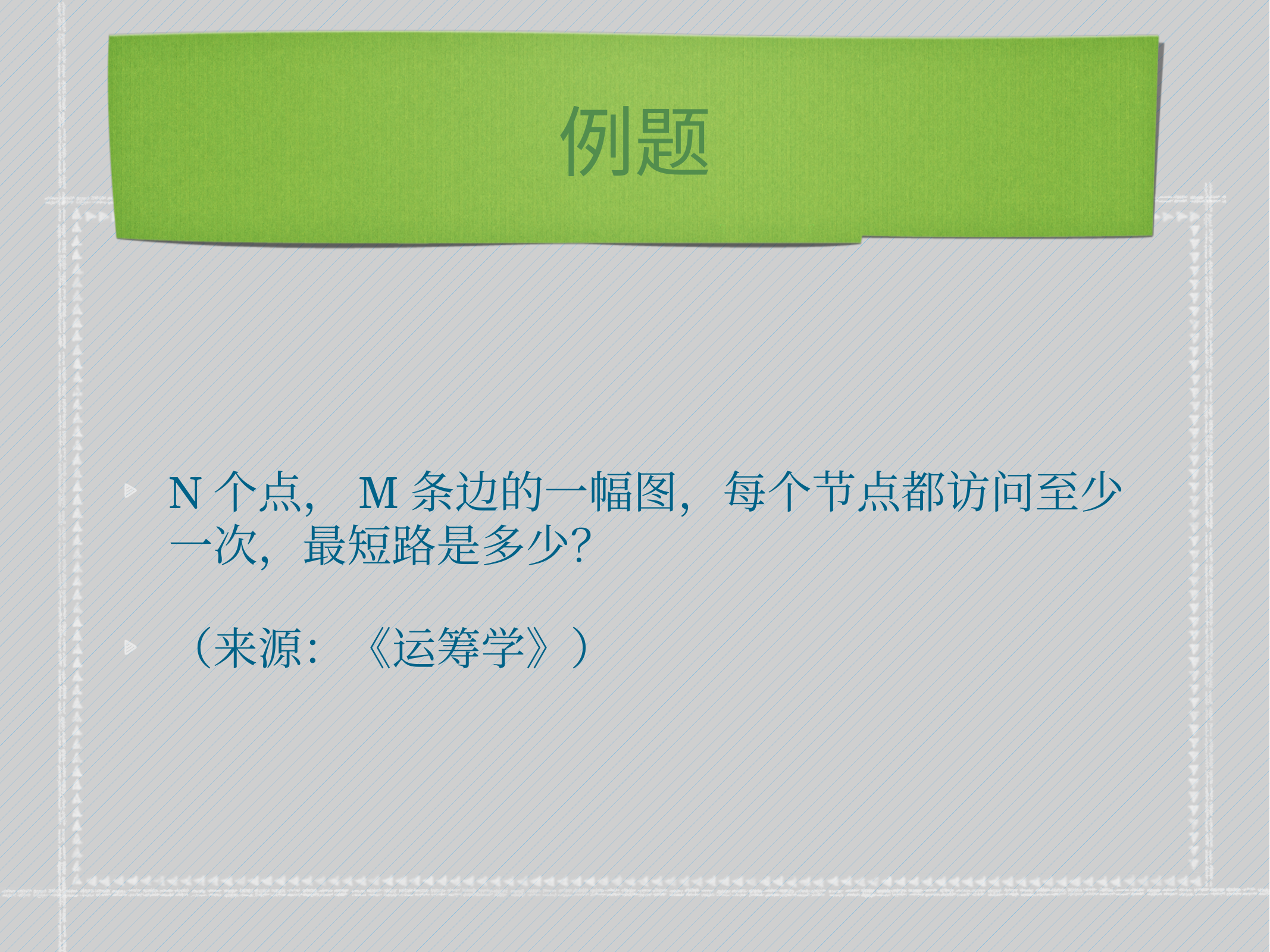

# 例题
N个点，M条边的一幅图，每个节点都访问至少一次，最短路是多少？
（来源：《运筹学》）